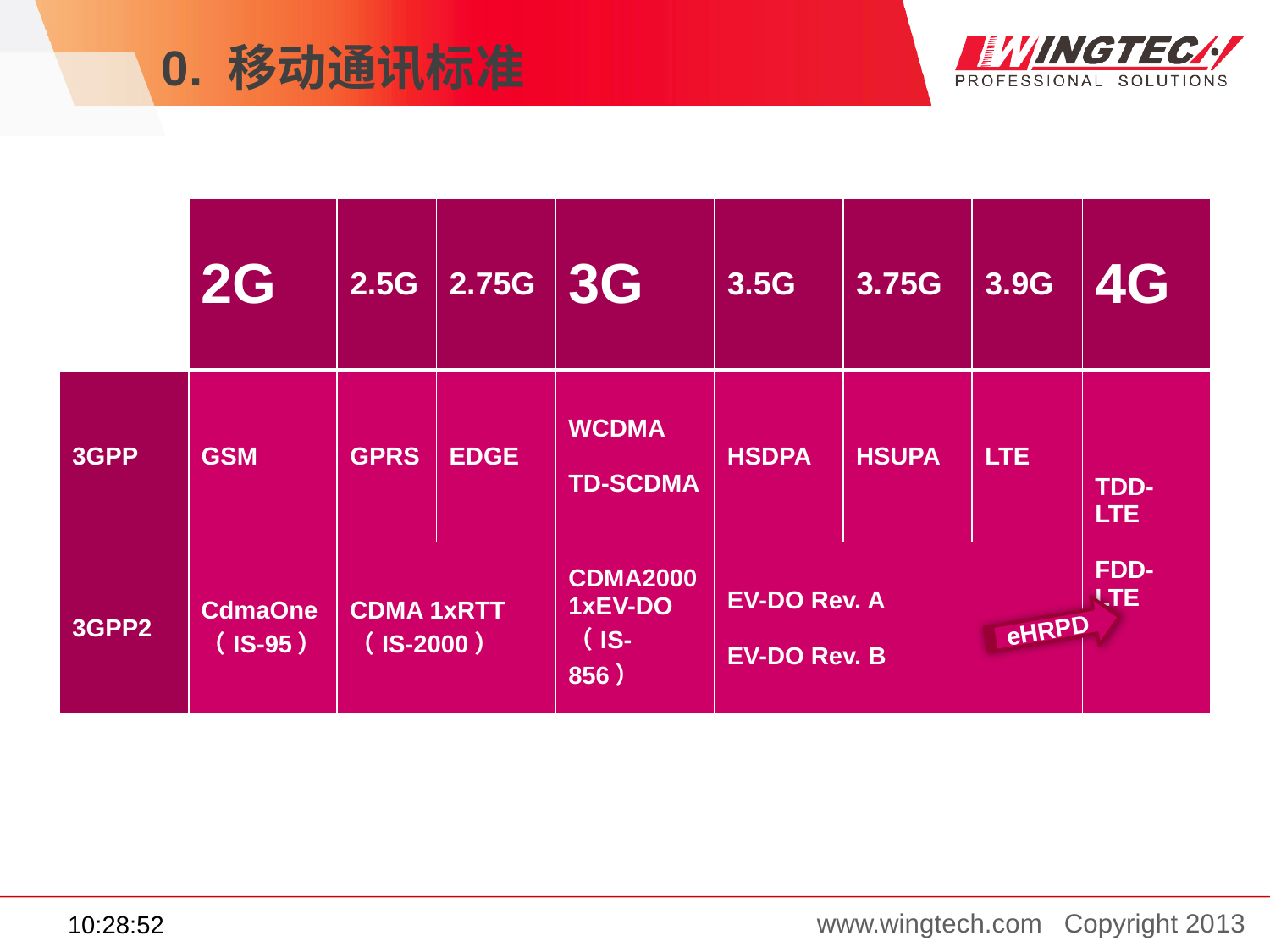

# 0. 移动通讯标准
|  | 2G | 2.5G | 2.75G | 3G | 3.5G | 3.75G | 3.9G | 4G |
| --- | --- | --- | --- | --- | --- | --- | --- | --- |
| 3GPP | GSM | GPRS | EDGE | WCDMA TD-SCDMA | HSDPA | HSUPA | LTE | TDD-LTE FDD-LTE |
| 3GPP2 | CdmaOne（IS-95） | CDMA 1xRTT （IS-2000） |  | CDMA2000 1xEV-DO （IS-856） | EV-DO Rev. A EV-DO Rev. B |  |  |  |
eHRPD